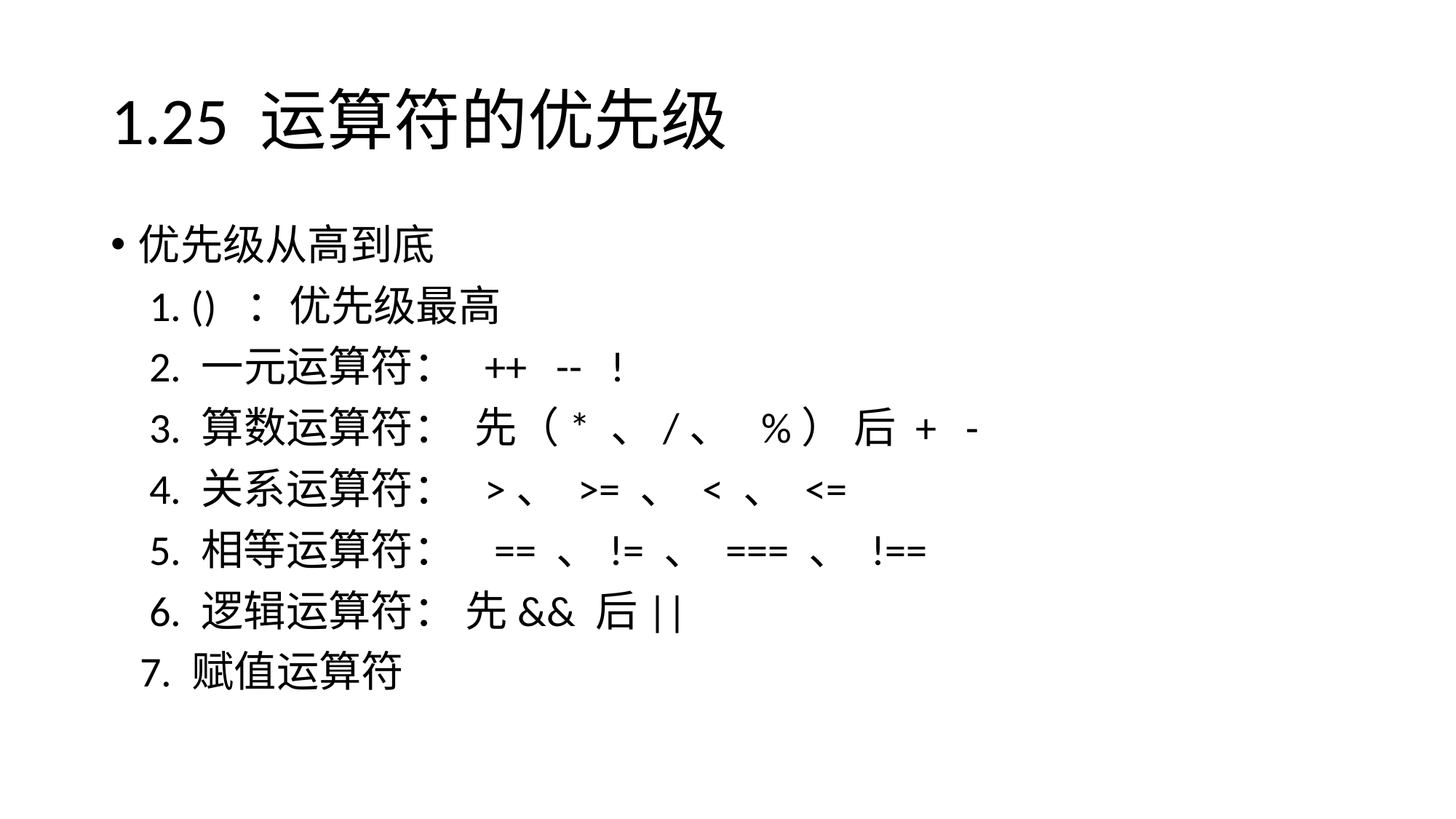

# 1.25 运算符的优先级
优先级从高到底
    1. ()  ：优先级最高
    2. 一元运算符：  ++   --   !
    3. 算数运算符：  先（* 、/、  %） 后 +   -
    4. 关系运算符：  >、 >= 、 < 、 <=
    5. 相等运算符：   == 、!= 、 === 、 !==
    6. 逻辑运算符： 先&& 后||
   7. 赋值运算符